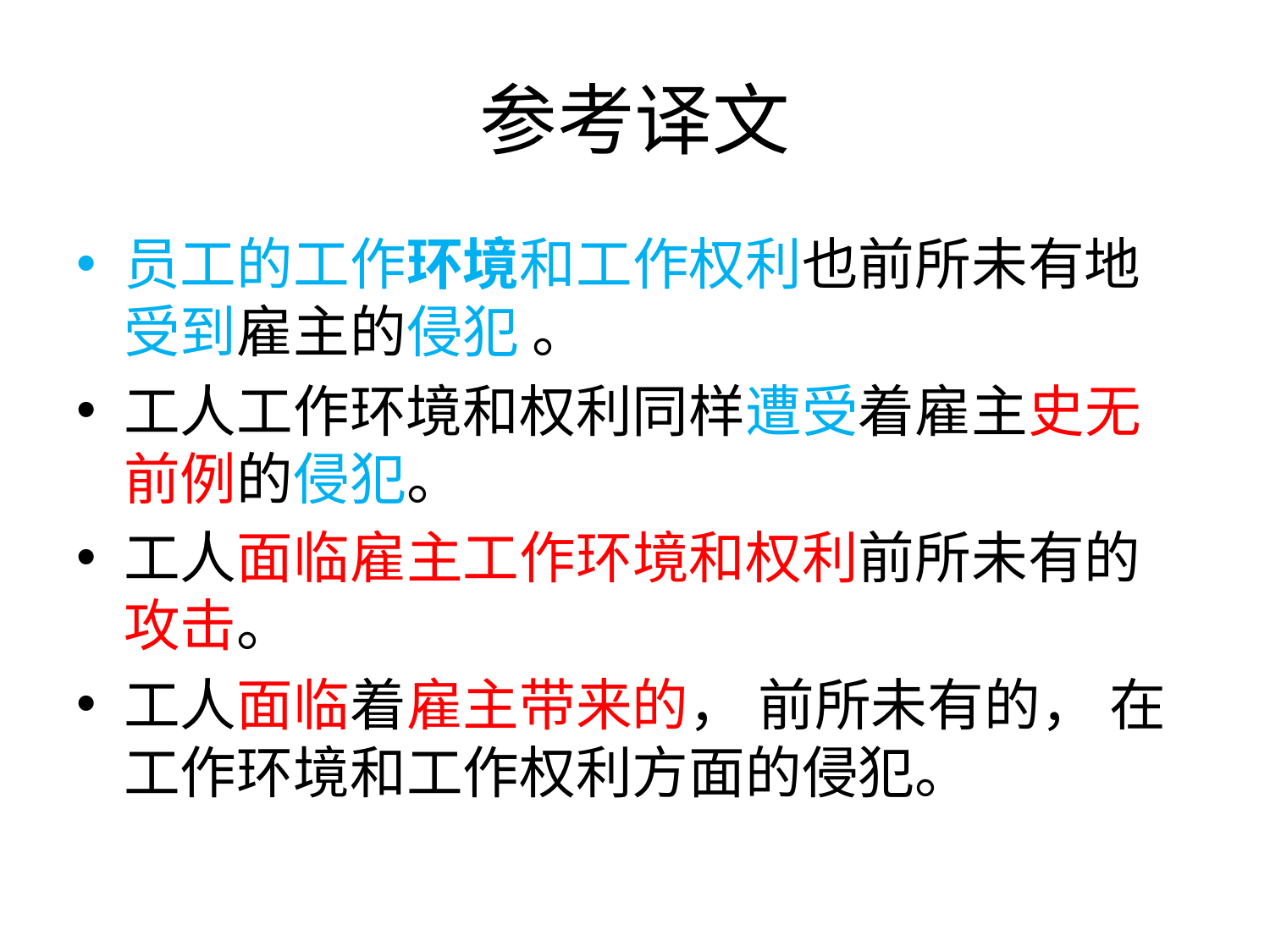

# 参考译文
员工的工作环境和工作权利也前所未有地受到雇主的侵犯 。
工人工作环境和权利同样遭受着雇主史无前例的侵犯。
工人面临雇主工作环境和权利前所未有的攻击。
工人面临着雇主带来的， 前所未有的， 在工作环境和工作权利方面的侵犯。